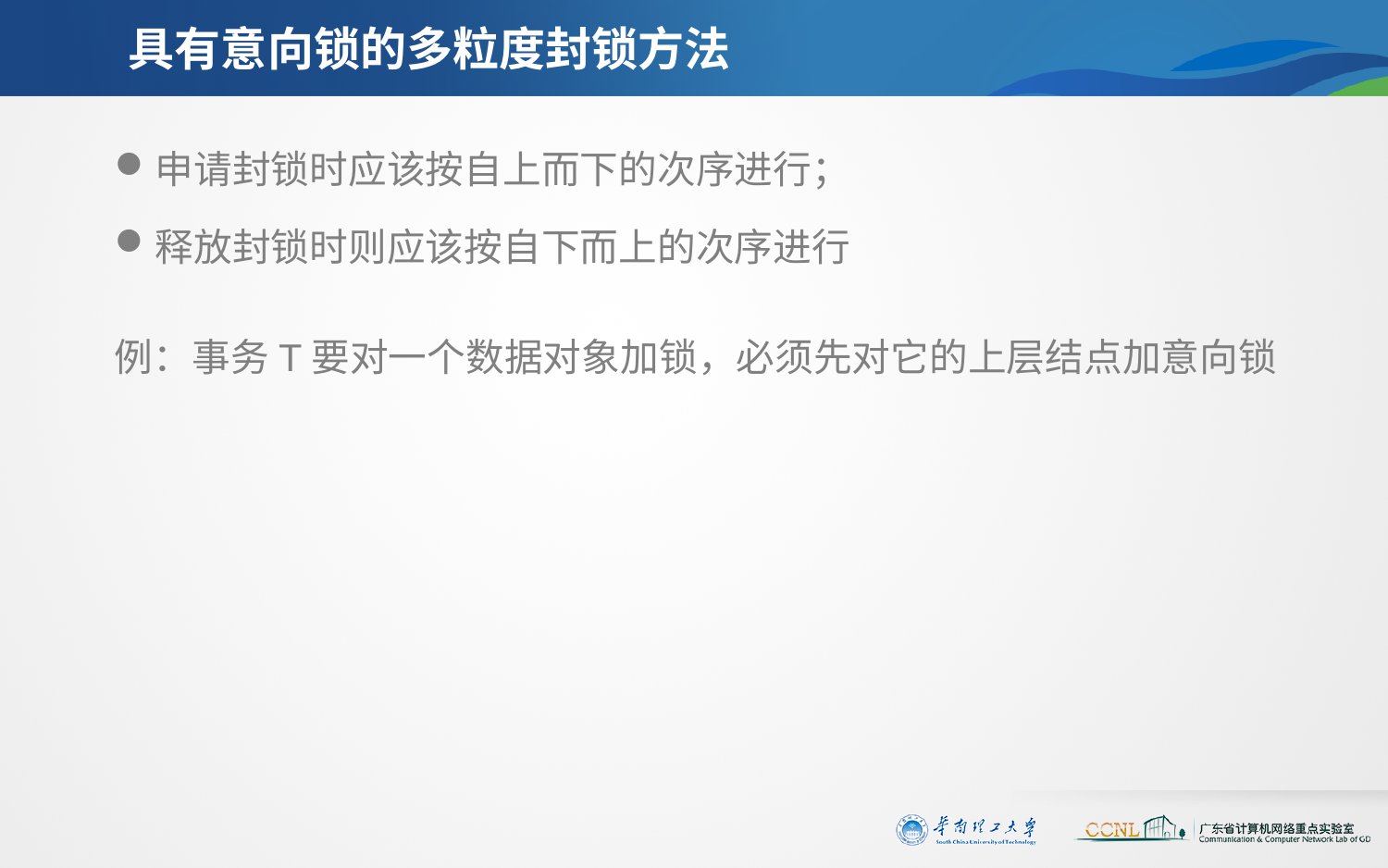

# 具有意向锁的多粒度封锁方法
申请封锁时应该按自上而下的次序进行；
释放封锁时则应该按自下而上的次序进行

例：事务T要对一个数据对象加锁，必须先对它的上层结点加意向锁